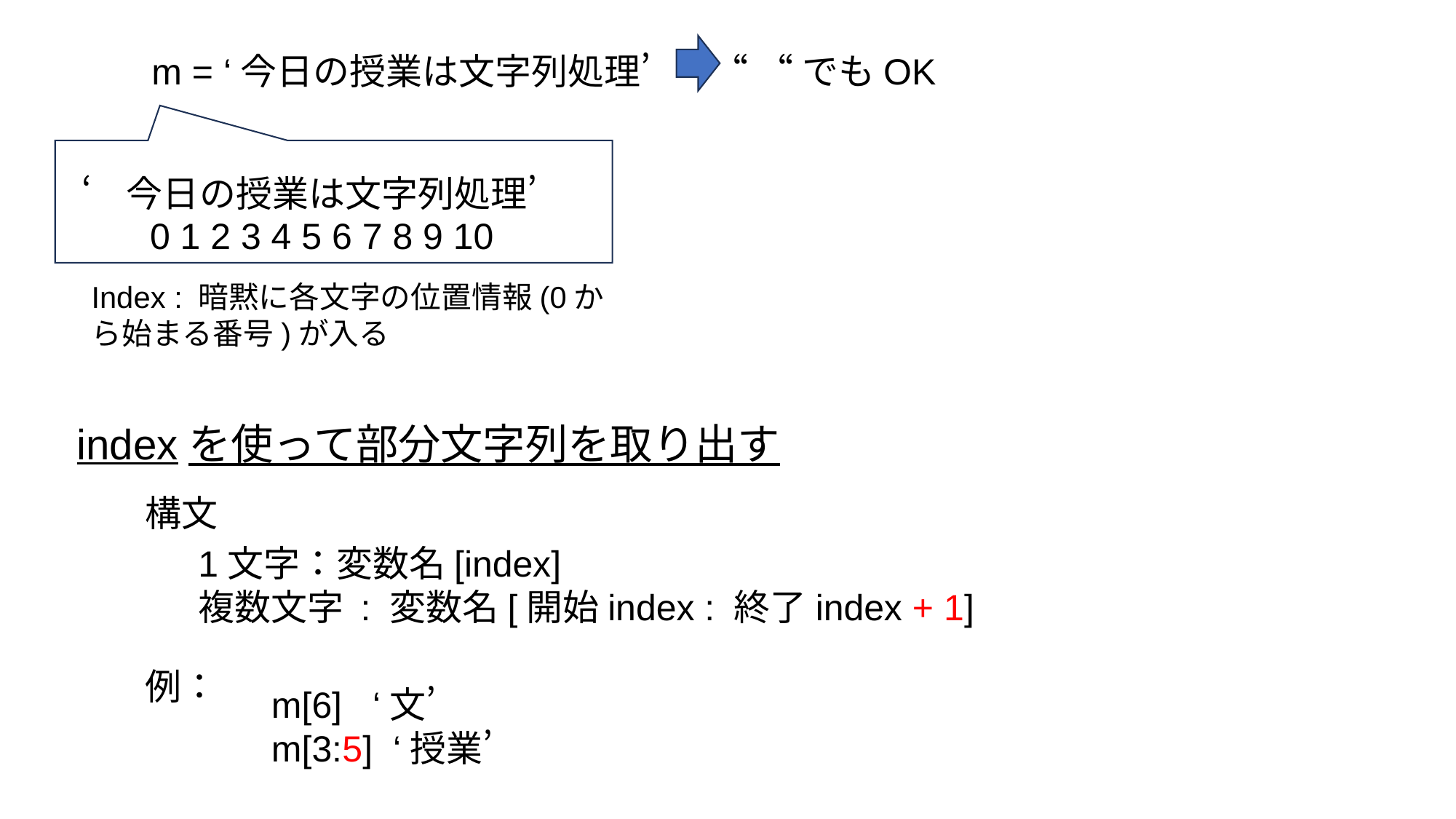

m = ‘今日の授業は文字列処理’
“ “でもOK

‘今日の授業は文字列処理’
0 1 2 3 4 5 6 7 8 9 10
Index : 暗黙に各文字の位置情報(0から始まる番号)が入る
indexを使って部分文字列を取り出す
構文
1文字：変数名[index]
複数文字 : 変数名[開始index : 終了index + 1]
例：
m[6]   ‘文’
m[3:5]  ‘授業’